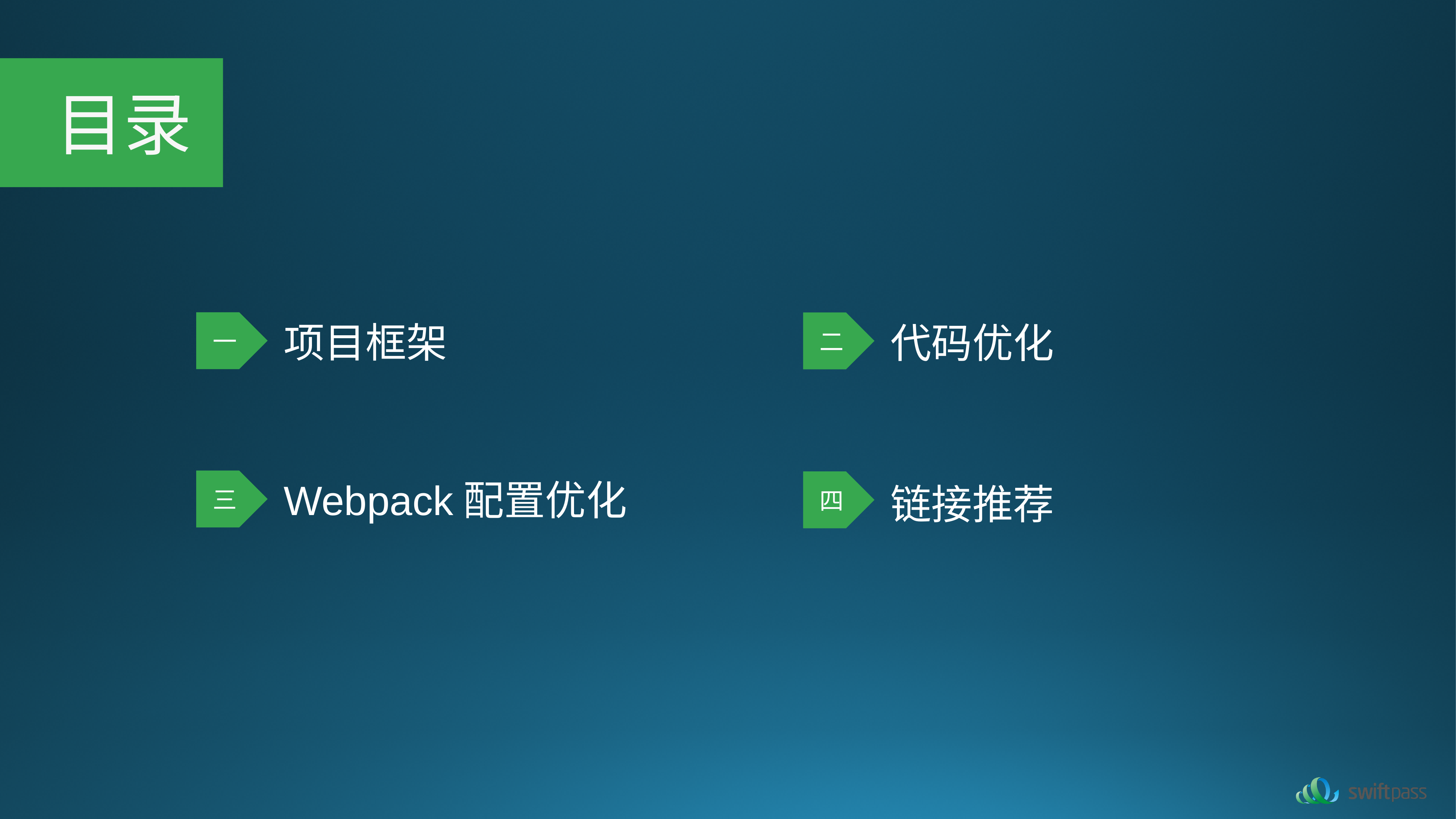

目录

一
二
项目框架
代码优化

三
Webpack配置优化
四
链接推荐